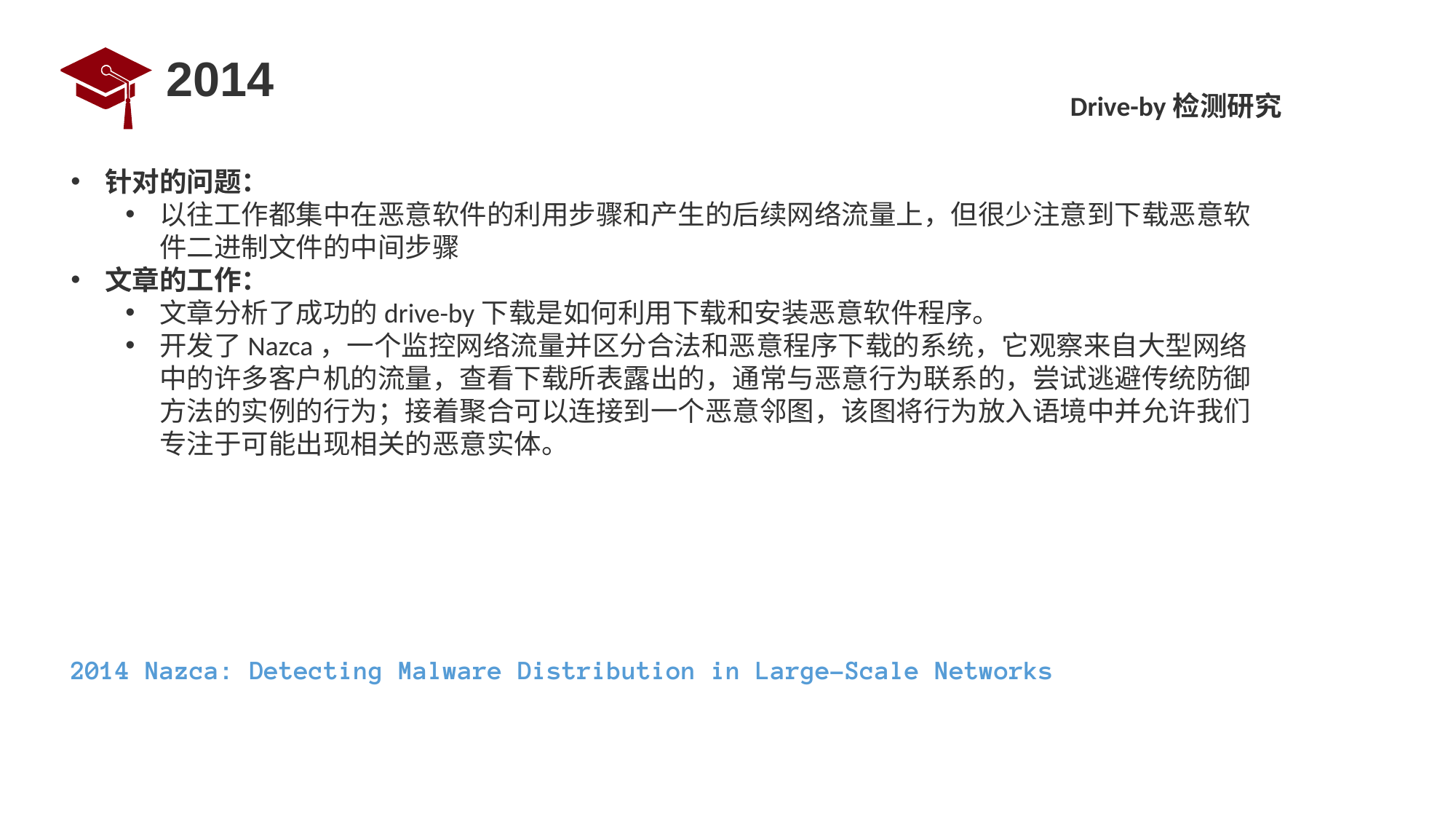

# 2014
Drive-by检测研究
针对的问题：
以往工作都集中在恶意软件的利用步骤和产生的后续网络流量上，但很少注意到下载恶意软件二进制文件的中间步骤
文章的工作：
文章分析了成功的drive-by下载是如何利用下载和安装恶意软件程序。
开发了Nazca，一个监控网络流量并区分合法和恶意程序下载的系统，它观察来自大型网络中的许多客户机的流量，查看下载所表露出的，通常与恶意行为联系的，尝试逃避传统防御方法的实例的行为；接着聚合可以连接到一个恶意邻图，该图将行为放入语境中并允许我们专注于可能出现相关的恶意实体。
2014 Nazca: Detecting Malware Distribution in Large-Scale Networks